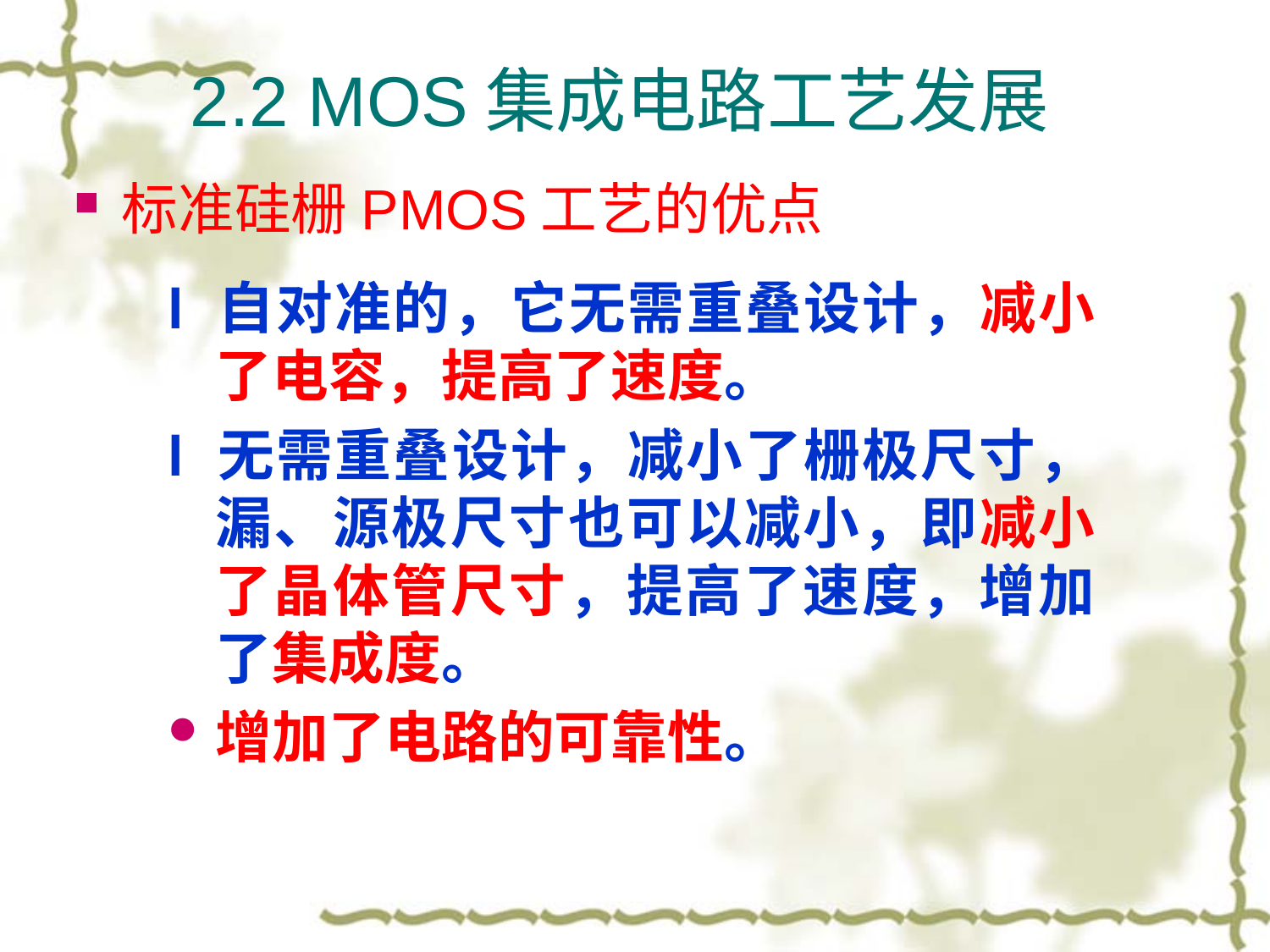

2.2 MOS集成电路工艺发展
标准硅栅PMOS工艺的优点
l	自对准的，它无需重叠设计，减小了电容，提高了速度。
l	无需重叠设计，减小了栅极尺寸，漏、源极尺寸也可以减小，即减小了晶体管尺寸，提高了速度，增加了集成度。
增加了电路的可靠性。

34